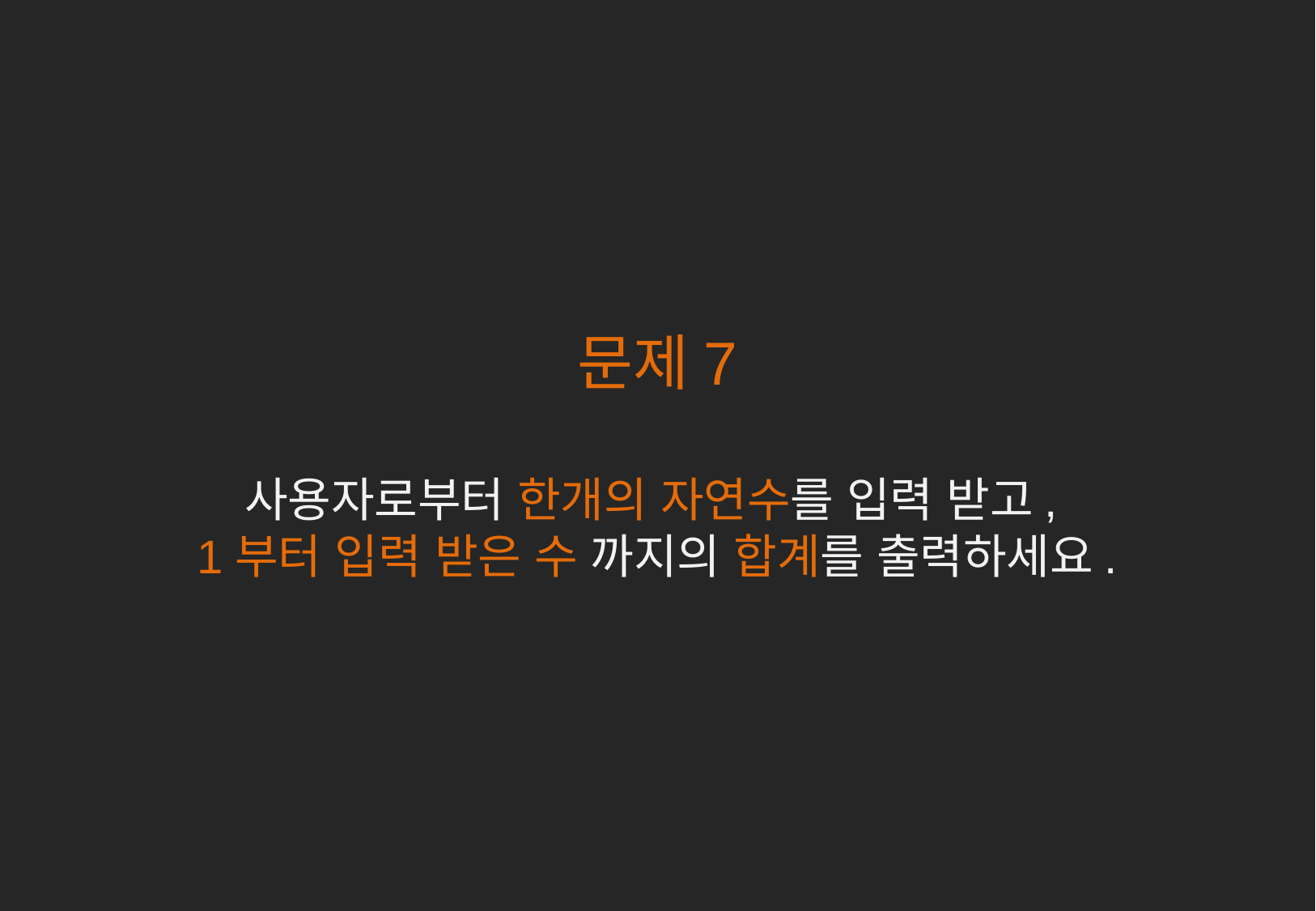

문제7

사용자로부터 한개의 자연수를 입력 받고,
1부터 입력 받은 수 까지의 합계를 출력하세요.